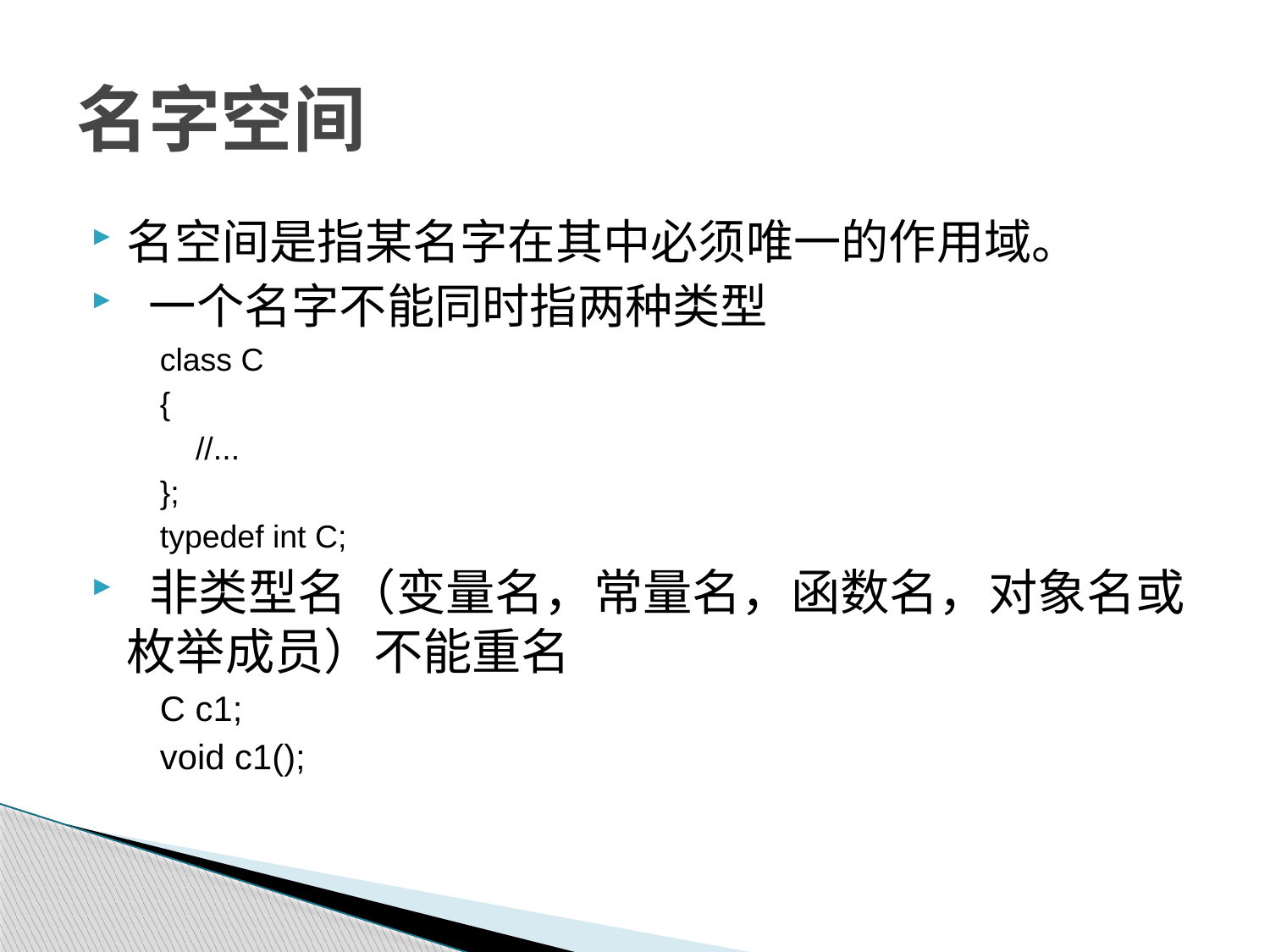

# 名字空间
名空间是指某名字在其中必须唯一的作用域。
 一个名字不能同时指两种类型
class C
{
    //...
};
typedef int C;
 非类型名（变量名，常量名，函数名，对象名或枚举成员）不能重名
C c1;
void c1();